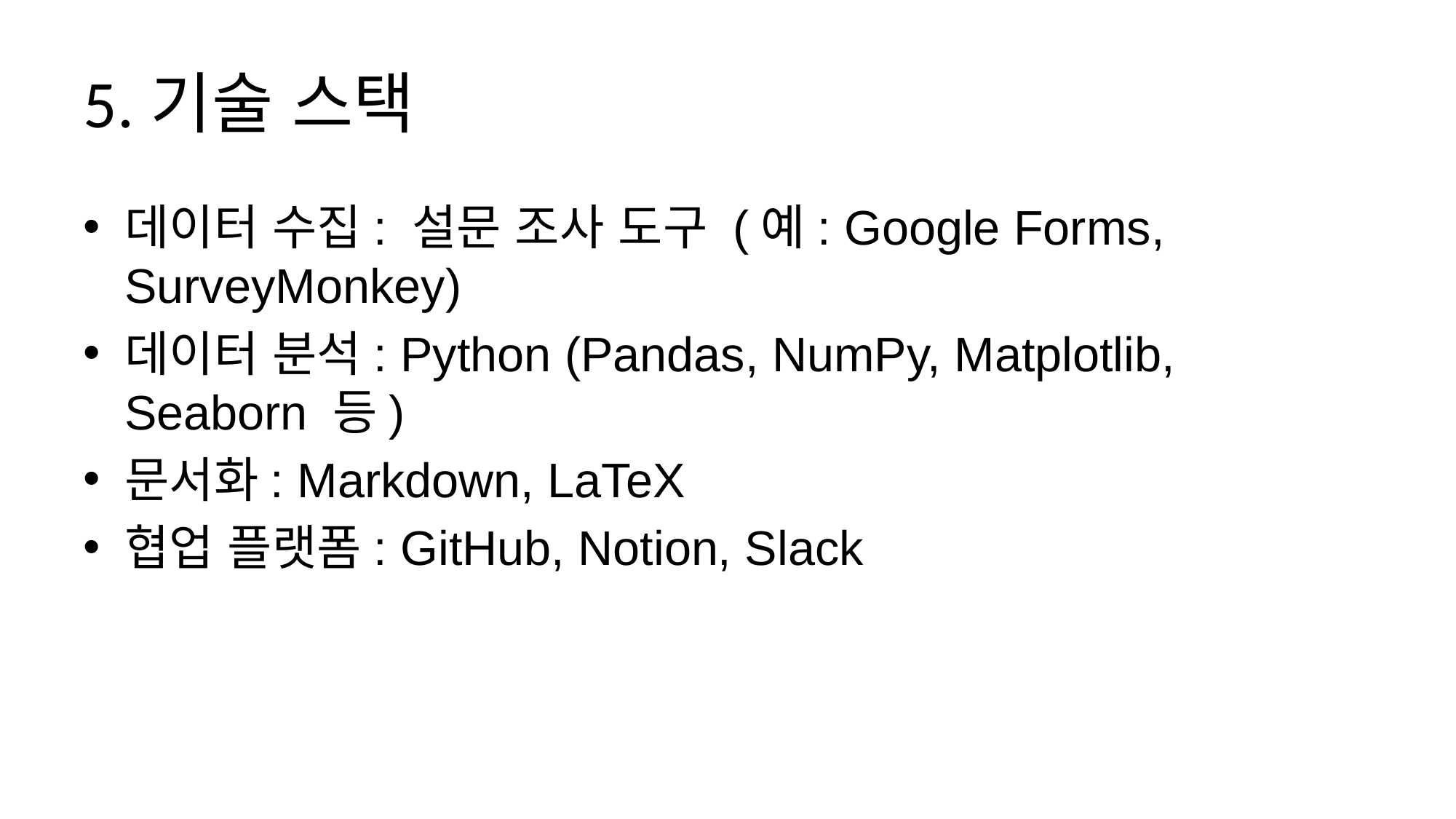

# 5.기술 스택
데이터 수집: 설문 조사 도구 (예: Google Forms, SurveyMonkey)
데이터 분석: Python (Pandas, NumPy, Matplotlib, Seaborn 등)
문서화: Markdown, LaTeX
협업 플랫폼: GitHub, Notion, Slack